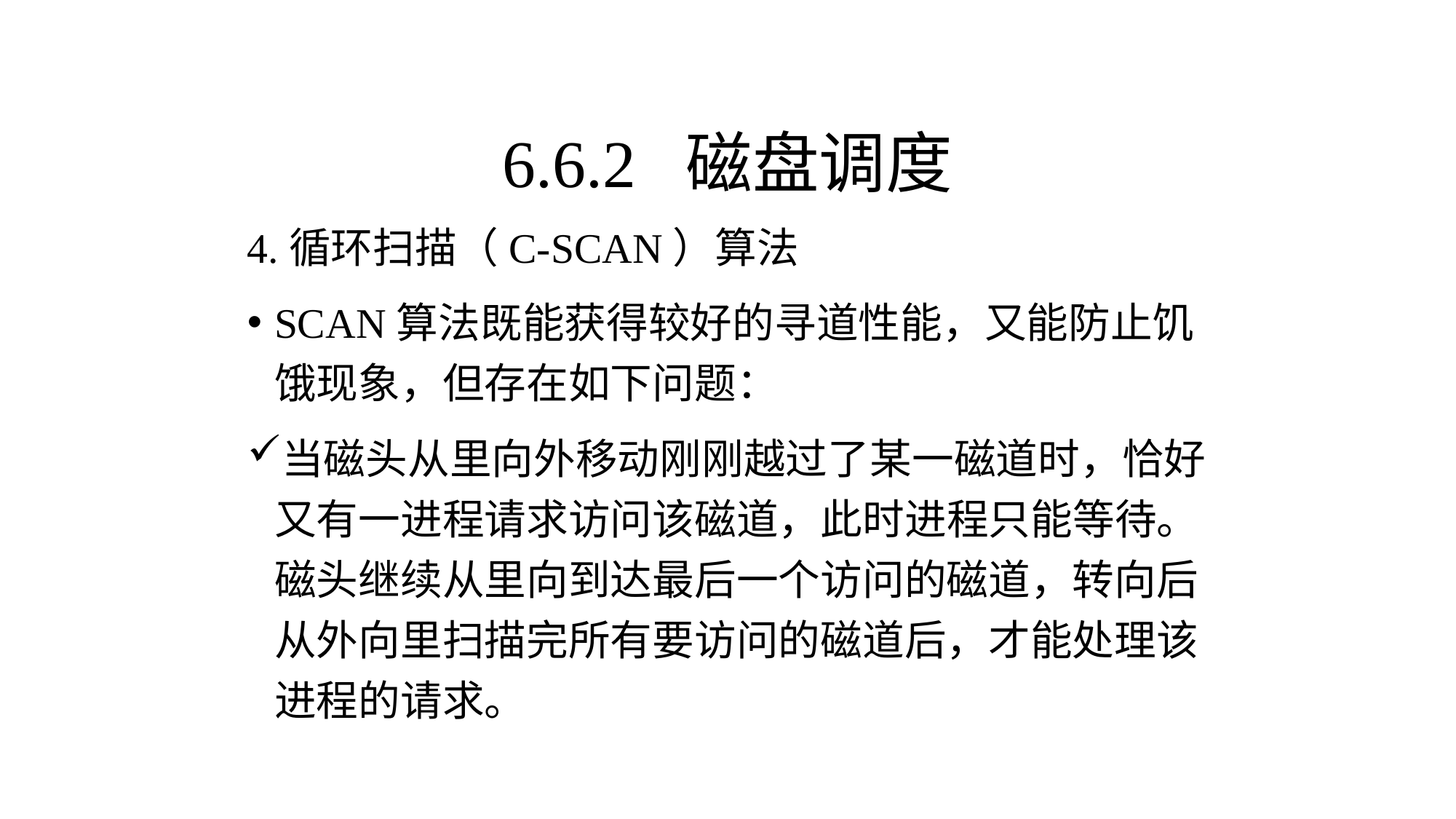

6.6.2  磁盘调度
4.循环扫描（C-SCAN）算法
SCAN算法既能获得较好的寻道性能，又能防止饥饿现象，但存在如下问题：
当磁头从里向外移动刚刚越过了某一磁道时，恰好又有一进程请求访问该磁道，此时进程只能等待。磁头继续从里向到达最后一个访问的磁道，转向后从外向里扫描完所有要访问的磁道后，才能处理该进程的请求。
9